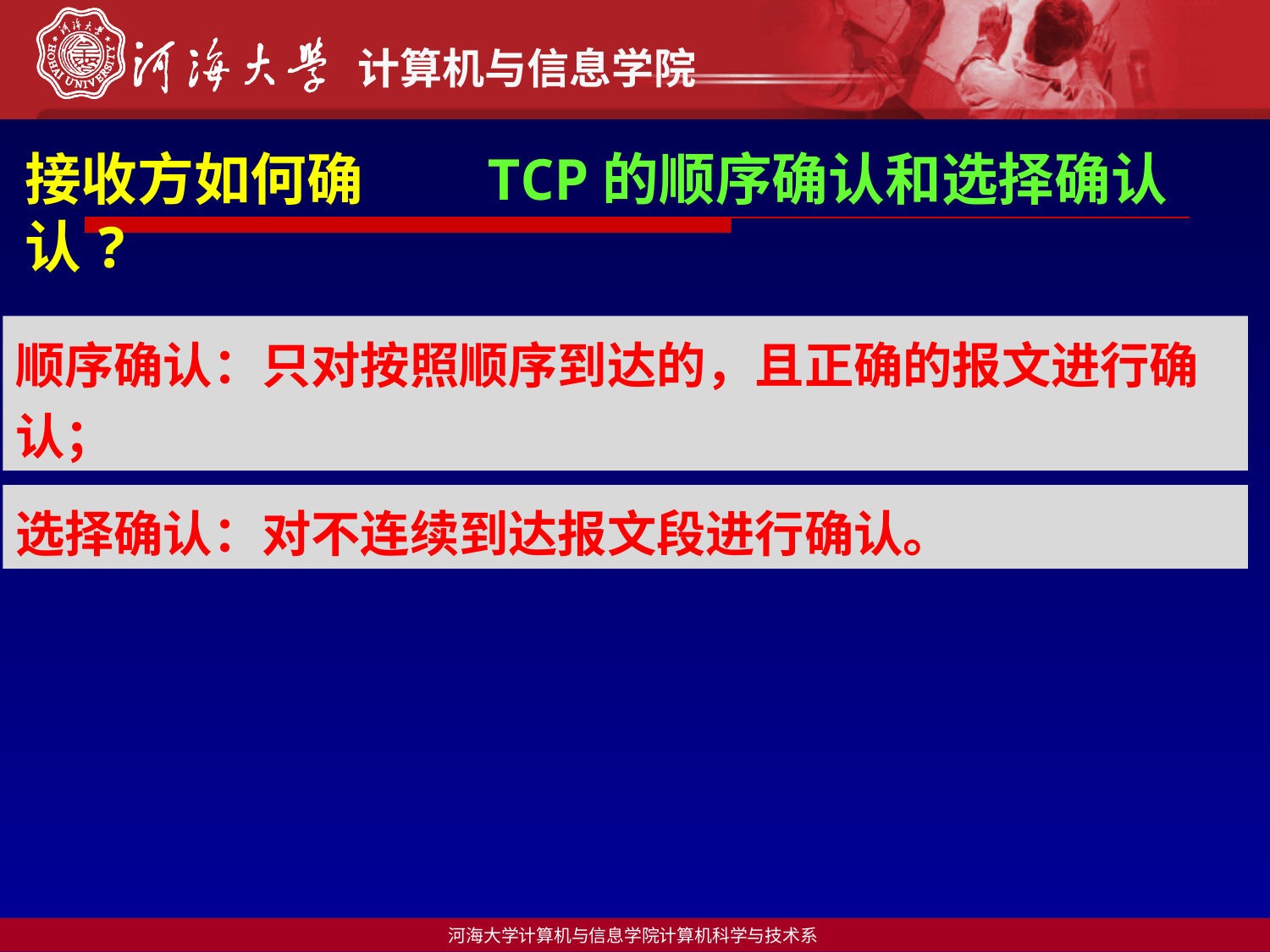

接收方如何确认?
TCP的顺序确认和选择确认
顺序确认：只对按照顺序到达的，且正确的报文进行确认；
选择确认：对不连续到达报文段进行确认。